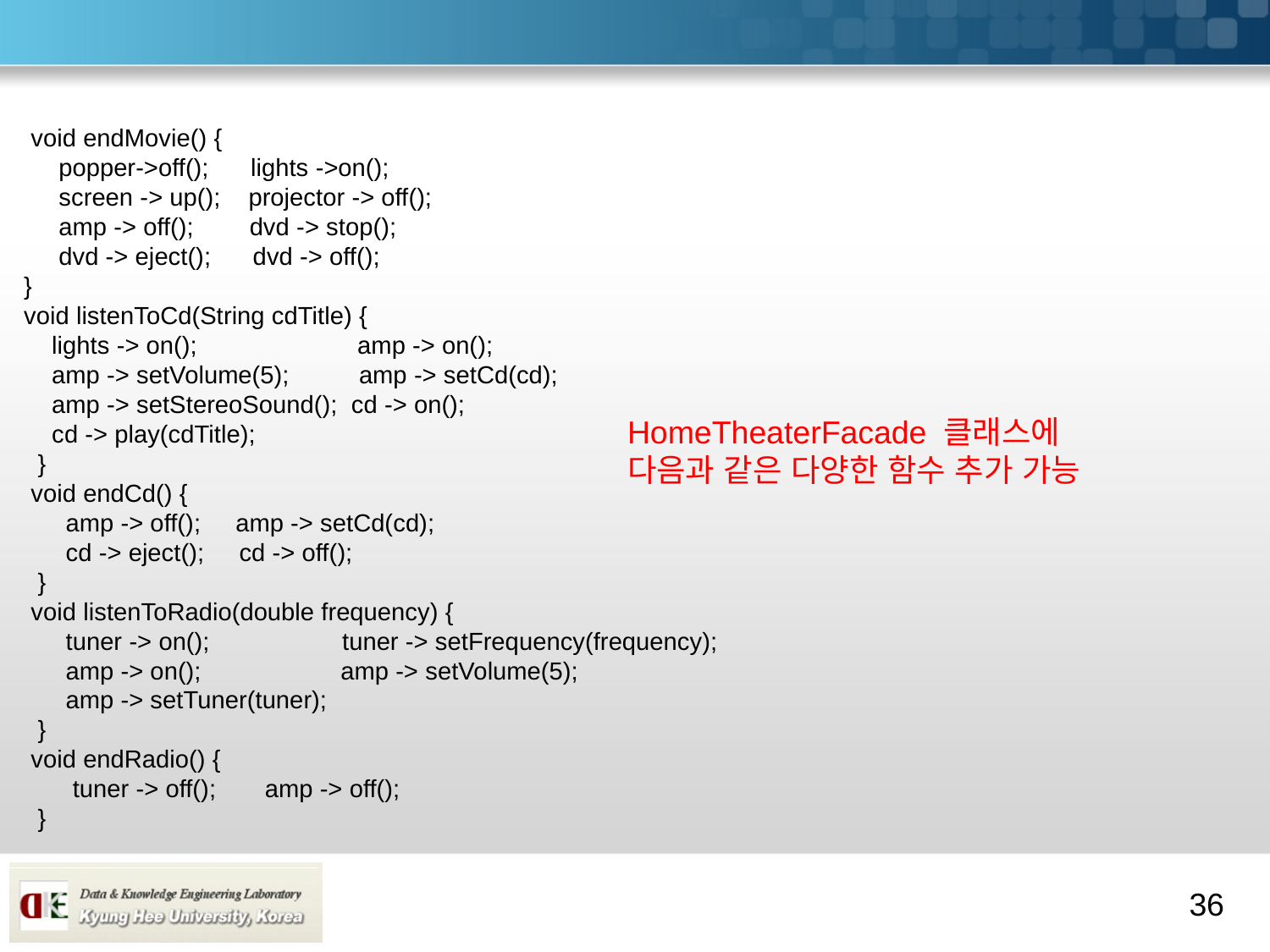

#
  void endMovie() {
      popper->off();      lights ->on();
      screen -> up();    projector -> off();
      amp -> off();        dvd -> stop();
      dvd -> eject();      dvd -> off();
 }
 void listenToCd(String cdTitle) {
     lights -> on();                       amp -> on();
     amp -> setVolume(5);          amp -> setCd(cd);
     amp -> setStereoSound();  cd -> on();
     cd -> play(cdTitle);
   }
  void endCd() {
       amp -> off();     amp -> setCd(cd);
       cd -> eject();     cd -> off();
   }
  void listenToRadio(double frequency) {
       tuner -> on();                   tuner -> setFrequency(frequency);
       amp -> on();                    amp -> setVolume(5);
       amp -> setTuner(tuner);
   }
  void endRadio() {
        tuner -> off();       amp -> off();
   }
HomeTheaterFacade 클래스에
다음과 같은 다양한 함수 추가 가능